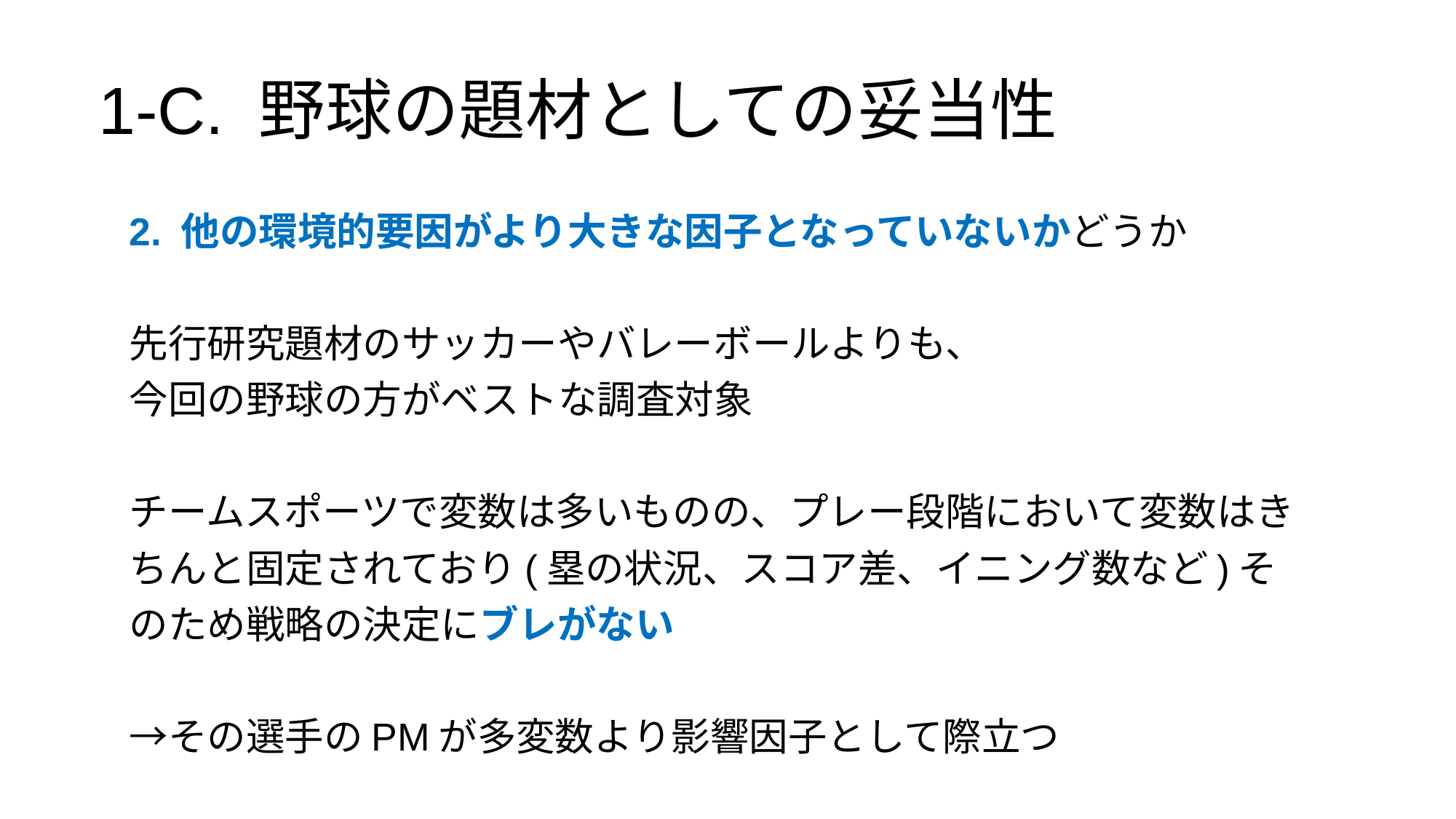

# 1-C. 野球の題材としての妥当性
2. 他の環境的要因がより大きな因子となっていないかどうか
先行研究題材のサッカーやバレーボールよりも、
今回の野球の方がベストな調査対象
チームスポーツで変数は多いものの、プレー段階において変数はきちんと固定されており(塁の状況、スコア差、イニング数など)そのため戦略の決定にブレがない
→その選手のPMが多変数より影響因子として際立つ